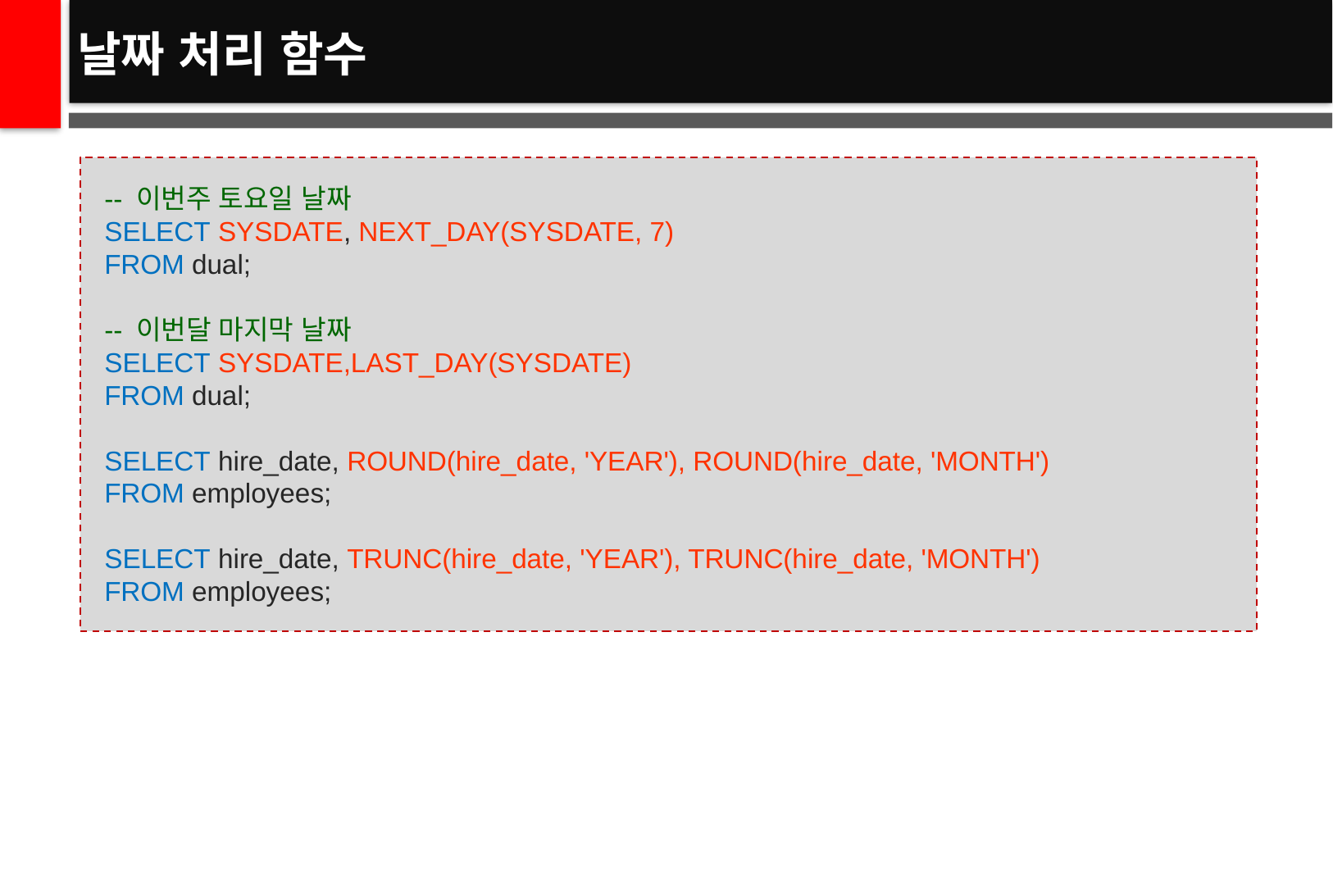

# 날짜 처리 함수
-- 이번주 토요일 날짜
SELECT SYSDATE, NEXT_DAY(SYSDATE, 7)
FROM dual;

-- 이번달 마지막 날짜
SELECT SYSDATE,LAST_DAY(SYSDATE)
FROM dual;

SELECT hire_date, ROUND(hire_date, 'YEAR'), ROUND(hire_date, 'MONTH')
FROM employees;

SELECT hire_date, TRUNC(hire_date, 'YEAR'), TRUNC(hire_date, 'MONTH')
FROM employees;